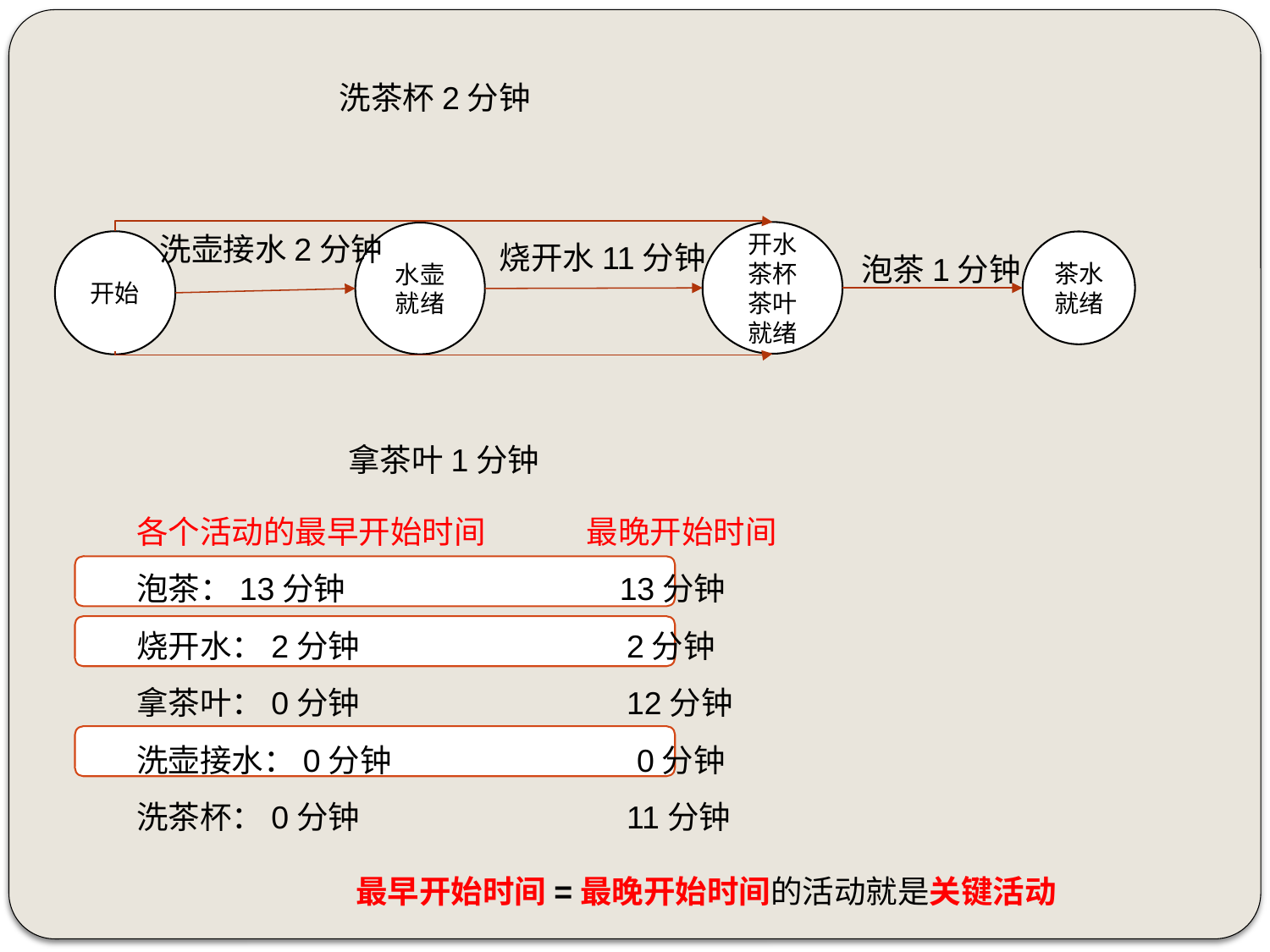

洗茶杯2分钟
开水
茶杯茶叶就绪
水壶就绪
洗壶接水2分钟
开始
烧开水11分钟
茶水就绪
泡茶1分钟
拿茶叶1分钟
各个活动的最早开始时间              最晚开始时间
泡茶：13分钟                                     13分钟
烧开水：2分钟                                    2分钟
拿茶叶：0分钟                                    12分钟
洗壶接水：0分钟                                 0分钟
洗茶杯：0分钟                                    11分钟

最早开始时间=最晚开始时间的活动就是关键活动